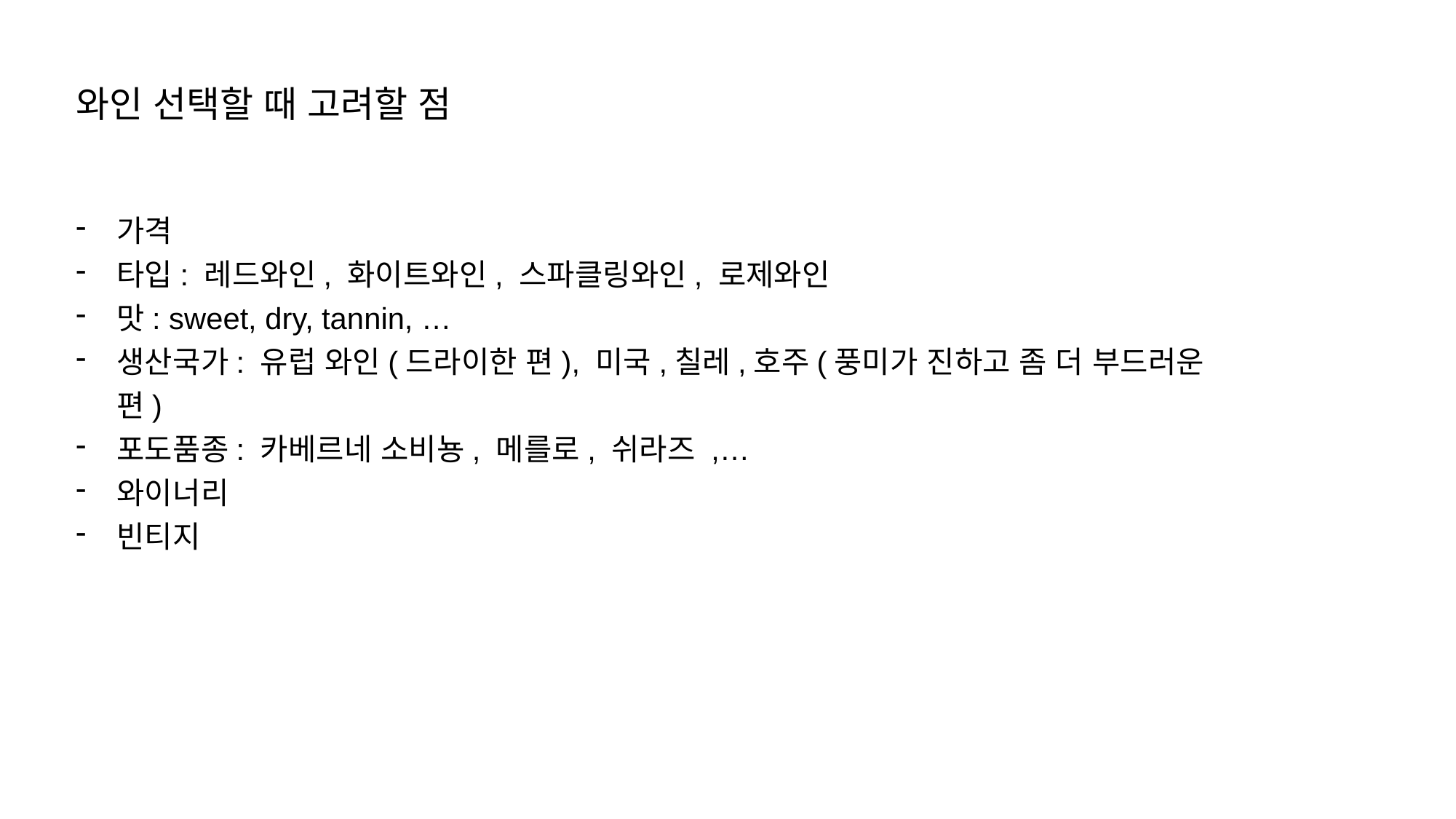

와인 선택할 때 고려할 점
가격
타입: 레드와인, 화이트와인, 스파클링와인, 로제와인
맛: sweet, dry, tannin, …
생산국가: 유럽 와인(드라이한 편), 미국,칠레,호주(풍미가 진하고 좀 더 부드러운 편)
포도품종: 카베르네 소비뇽, 메를로, 쉬라즈 ,…
와이너리
빈티지